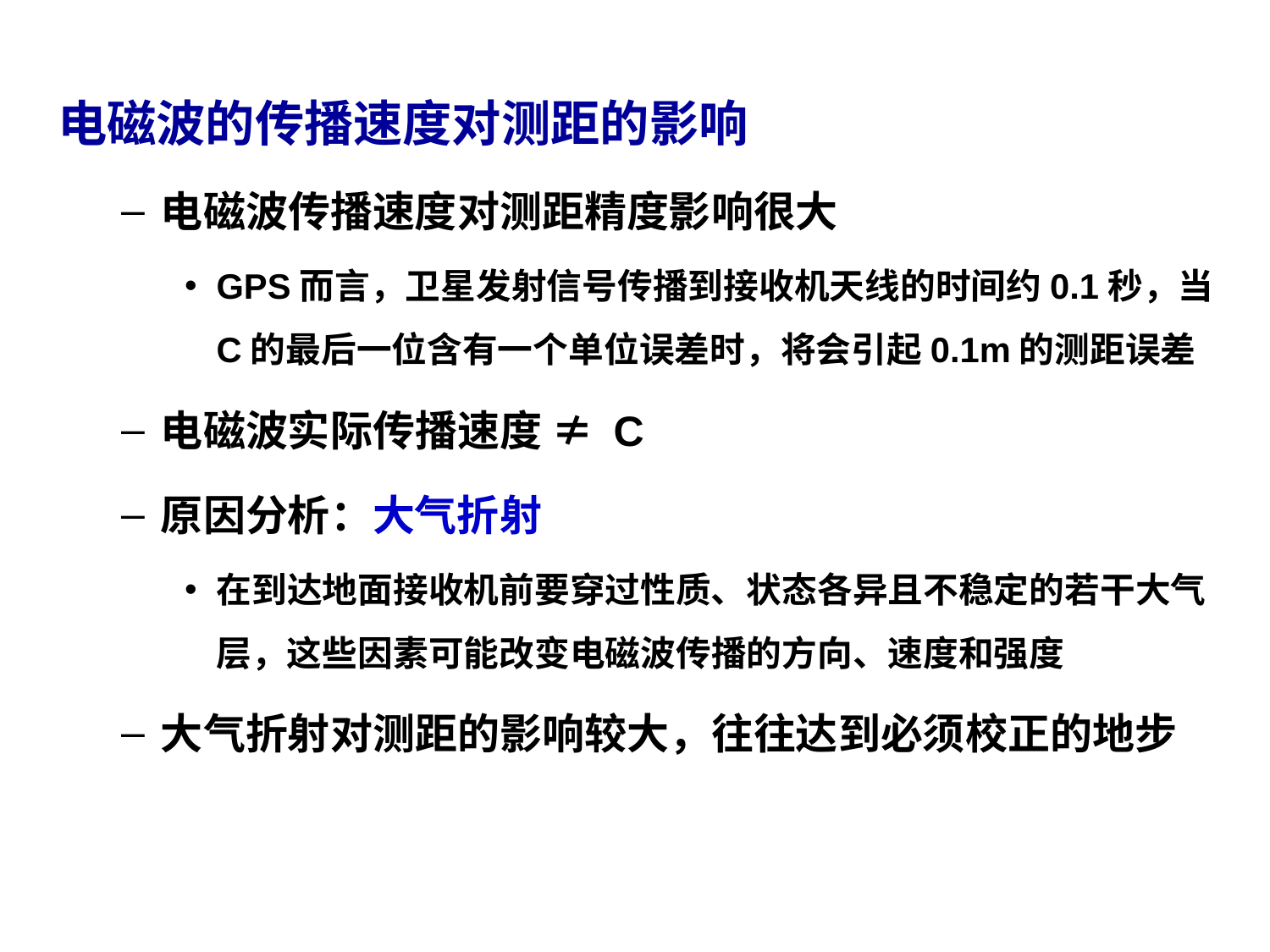

电磁波的传播速度对测距的影响
电磁波传播速度对测距精度影响很大
GPS而言，卫星发射信号传播到接收机天线的时间约0.1秒，当C的最后一位含有一个单位误差时，将会引起0.1m的测距误差
电磁波实际传播速度 ≠ C
原因分析：大气折射
在到达地面接收机前要穿过性质、状态各异且不稳定的若干大气层，这些因素可能改变电磁波传播的方向、速度和强度
大气折射对测距的影响较大，往往达到必须校正的地步